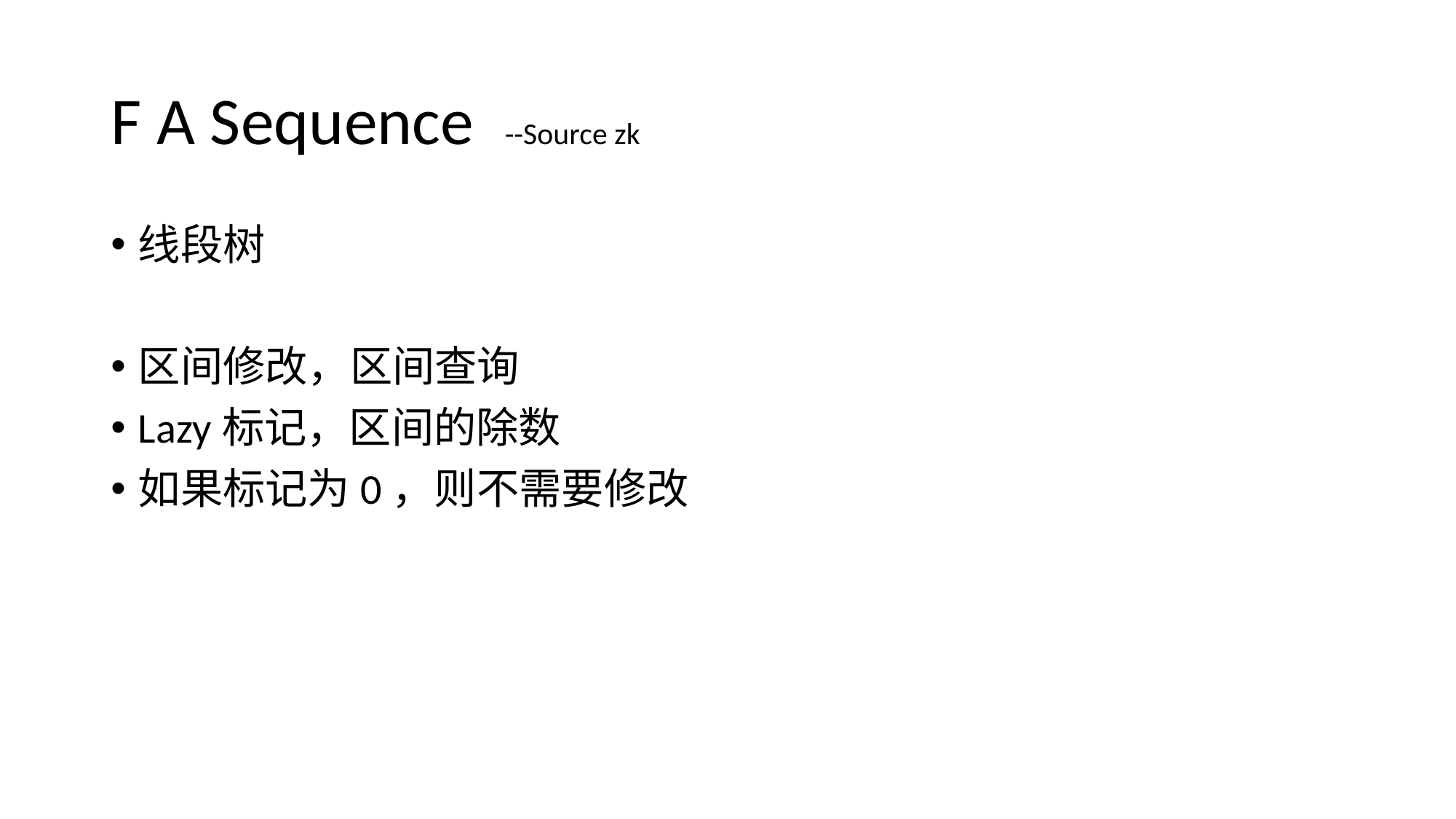

# F A Sequence  --Source zk
线段树

区间修改，区间查询
Lazy标记，区间的除数
如果标记为0，则不需要修改